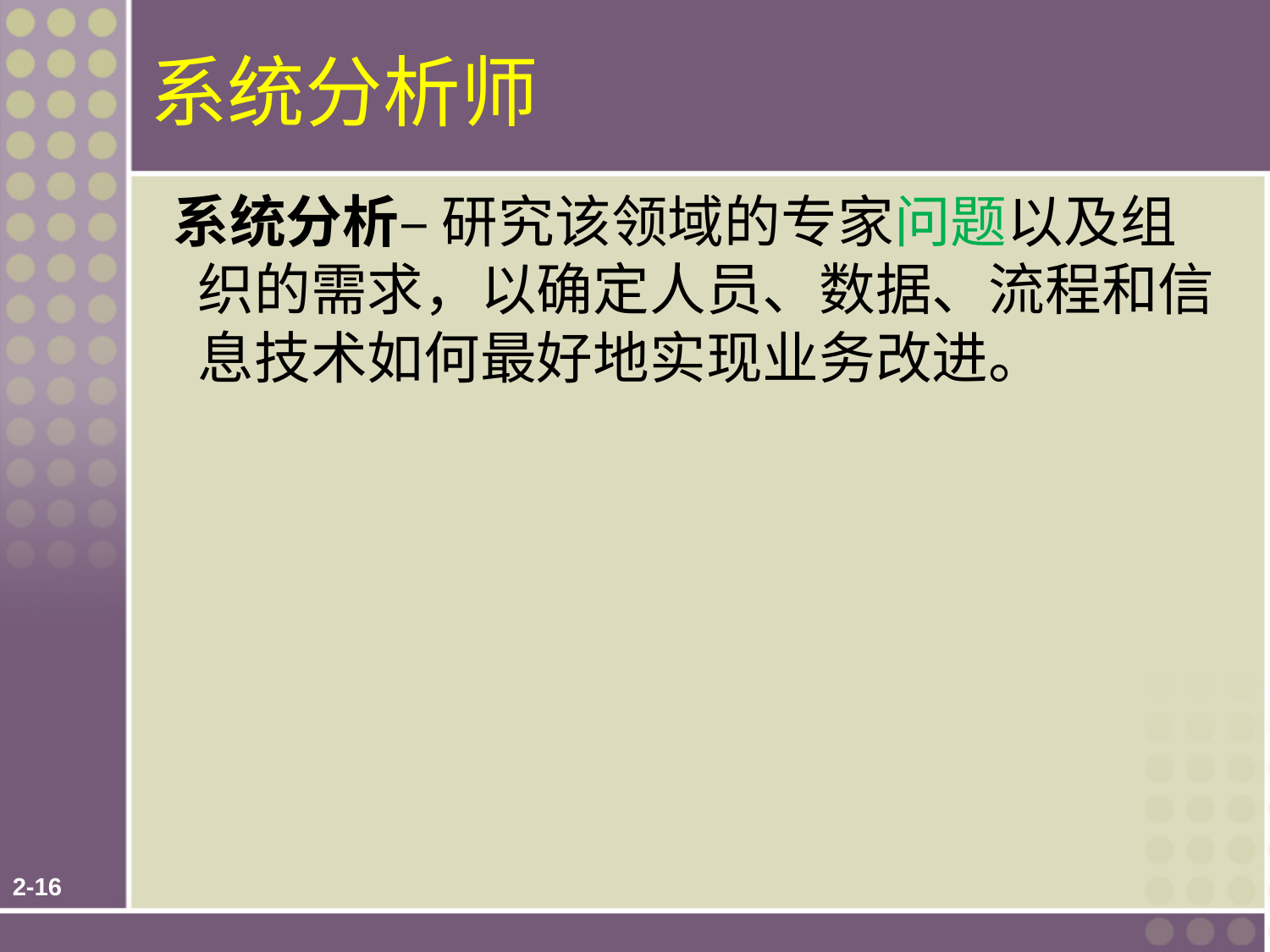

系统分析师
 系统分析– 研究该领域的专家问题以及组织的需求，以确定人员、数据、流程和信息技术如何最好地实现业务改进。

2-16